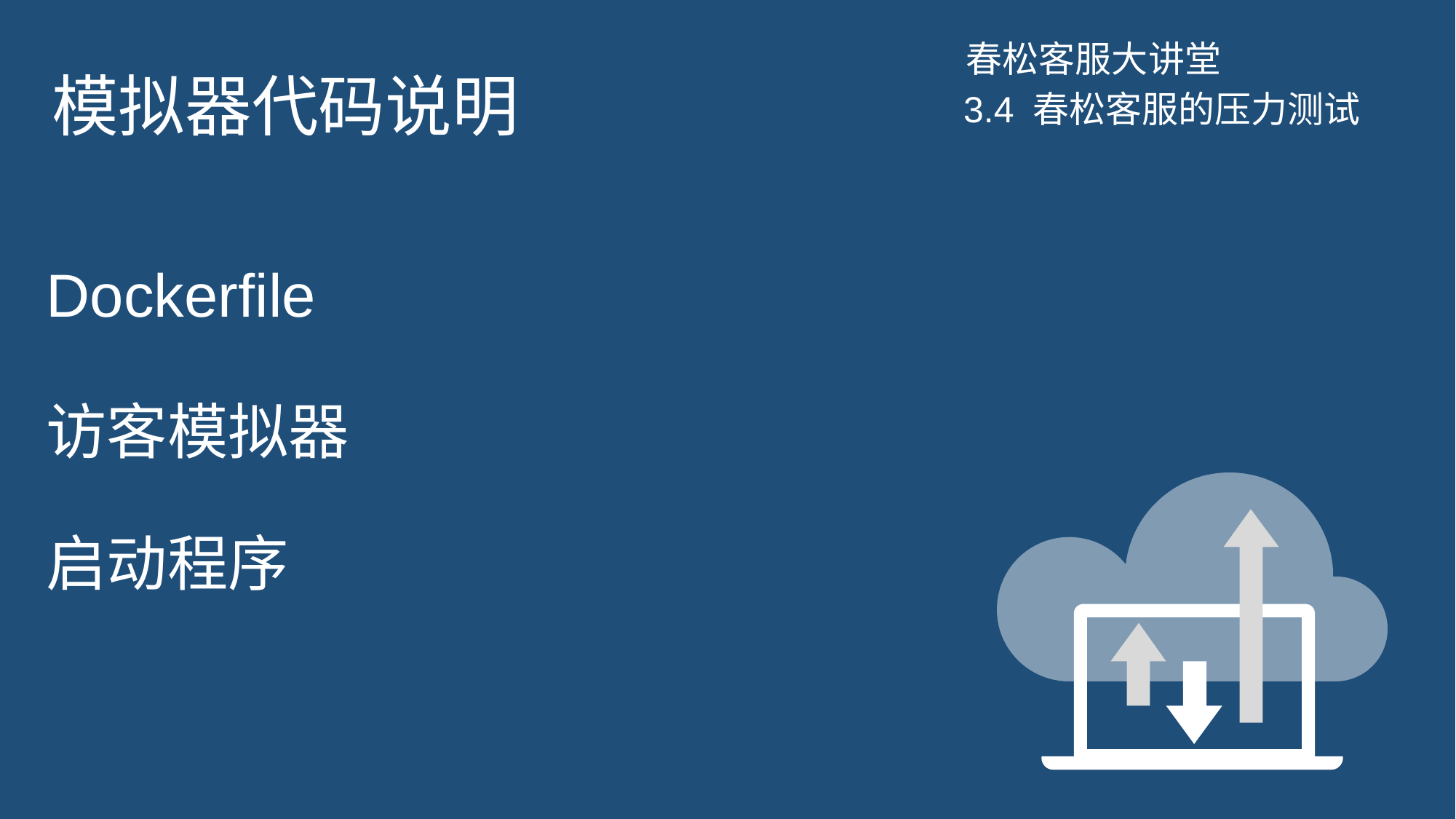

# 模拟器代码说明
春松客服大讲堂
3.4 春松客服的压力测试
Dockerfile
访客模拟器

启动程序